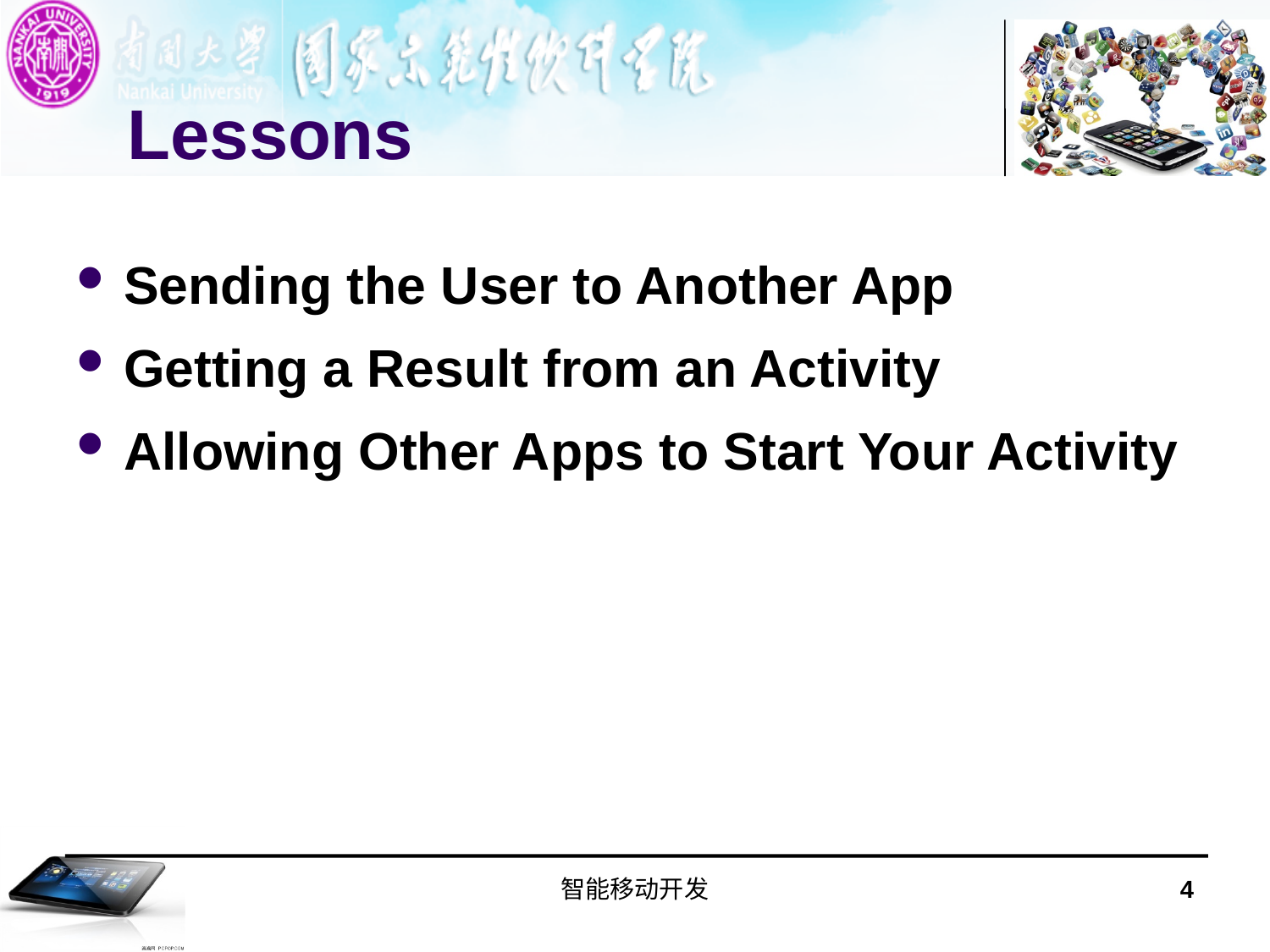

# Lessons
Sending the User to Another App
Getting a Result from an Activity
Allowing Other Apps to Start Your Activity
智能移动开发
4